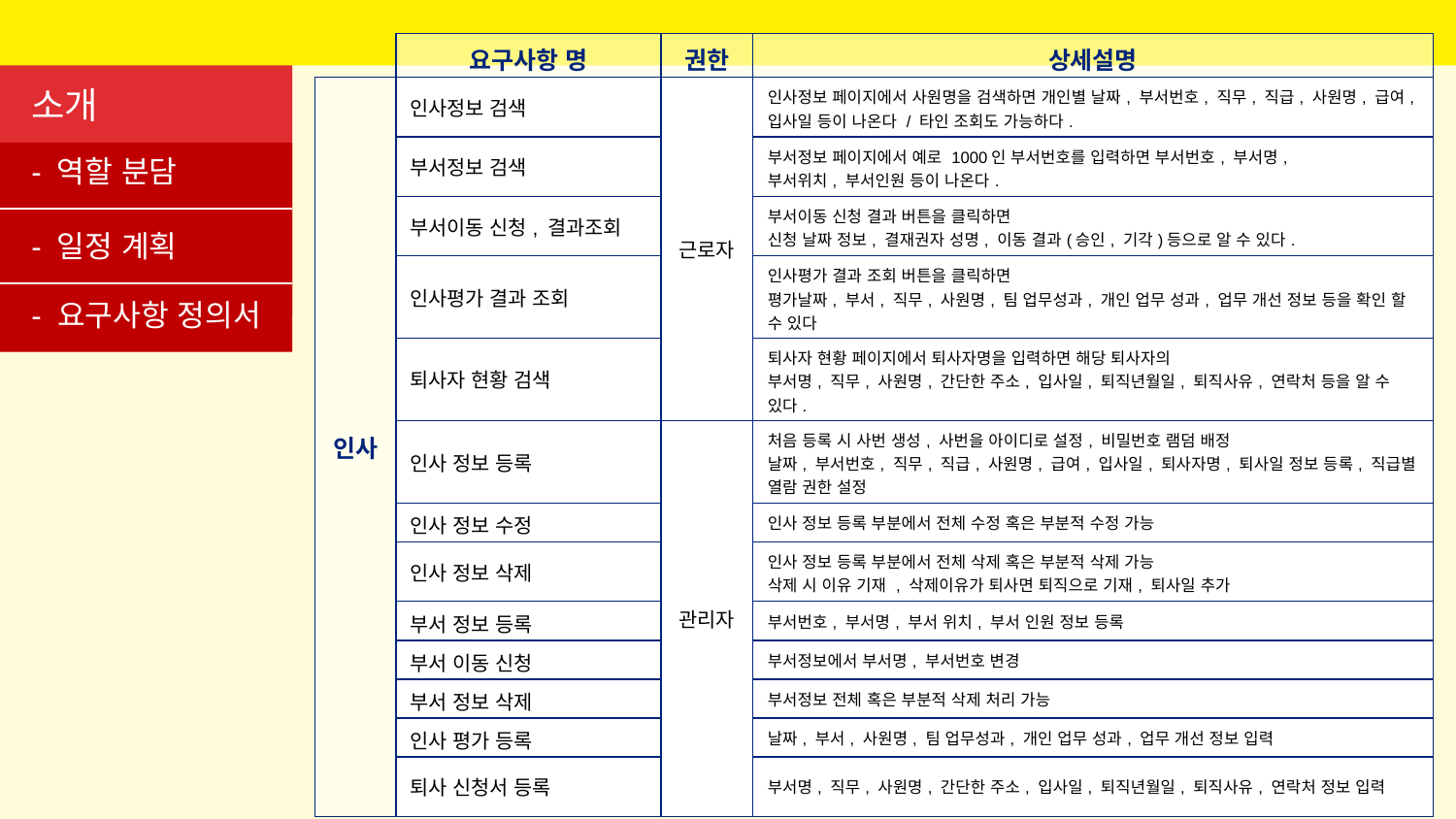

소개

- 역할 분담
- 일정 계획
- 요구사항 정의서
|  | 요구사항 명 | 권한 | 상세설명 |
| --- | --- | --- | --- |
| 인사 | 인사정보 검색 | 근로자 | 인사정보 페이지에서 사원명을 검색하면 개인별 날짜, 부서번호, 직무, 직급, 사원명, 급여, 입사일 등이 나온다 / 타인 조회도 가능하다. |
|  | 부서정보 검색 |  | 부서정보 페이지에서 예로 1000인 부서번호를 입력하면 부서번호, 부서명, 부서위치, 부서인원 등이 나온다. |
|  | 부서이동 신청, 결과조회 |  | 부서이동 신청 결과 버튼을 클릭하면 신청 날짜 정보, 결재권자 성명, 이동 결과(승인, 기각)등으로 알 수 있다. |
|  | 인사평가 결과 조회 |  | 인사평가 결과 조회 버튼을 클릭하면 평가날짜, 부서, 직무, 사원명, 팀 업무성과, 개인 업무 성과, 업무 개선 정보 등을 확인 할 수 있다 |
|  | 퇴사자 현황 검색 |  | 퇴사자 현황 페이지에서 퇴사자명을 입력하면 해당 퇴사자의 부서명, 직무, 사원명, 간단한 주소, 입사일, 퇴직년월일, 퇴직사유, 연락처 등을 알 수 있다. |
|  | 인사 정보 등록 | 관리자 | 처음 등록 시 사번 생성, 사번을 아이디로 설정, 비밀번호 램덤 배정 날짜, 부서번호, 직무, 직급, 사원명, 급여, 입사일, 퇴사자명, 퇴사일 정보 등록, 직급별 열람 권한 설정 |
|  | 인사 정보 수정 |  | 인사 정보 등록 부분에서 전체 수정 혹은 부분적 수정 가능 |
|  | 인사 정보 삭제 |  | 인사 정보 등록 부분에서 전체 삭제 혹은 부분적 삭제 가능 삭제 시 이유 기재 , 삭제이유가 퇴사면 퇴직으로 기재, 퇴사일 추가 |
|  | 부서 정보 등록 |  | 부서번호, 부서명, 부서 위치, 부서 인원 정보 등록 |
|  | 부서 이동 신청 |  | 부서정보에서 부서명, 부서번호 변경 |
|  | 부서 정보 삭제 |  | 부서정보 전체 혹은 부분적 삭제 처리 가능 |
|  | 인사 평가 등록 |  | 날짜, 부서, 사원명, 팀 업무성과, 개인 업무 성과, 업무 개선 정보 입력 |
|  | 퇴사 신청서 등록 |  | 부서명, 직무, 사원명, 간단한 주소, 입사일, 퇴직년월일, 퇴직사유, 연락처 정보 입력 |